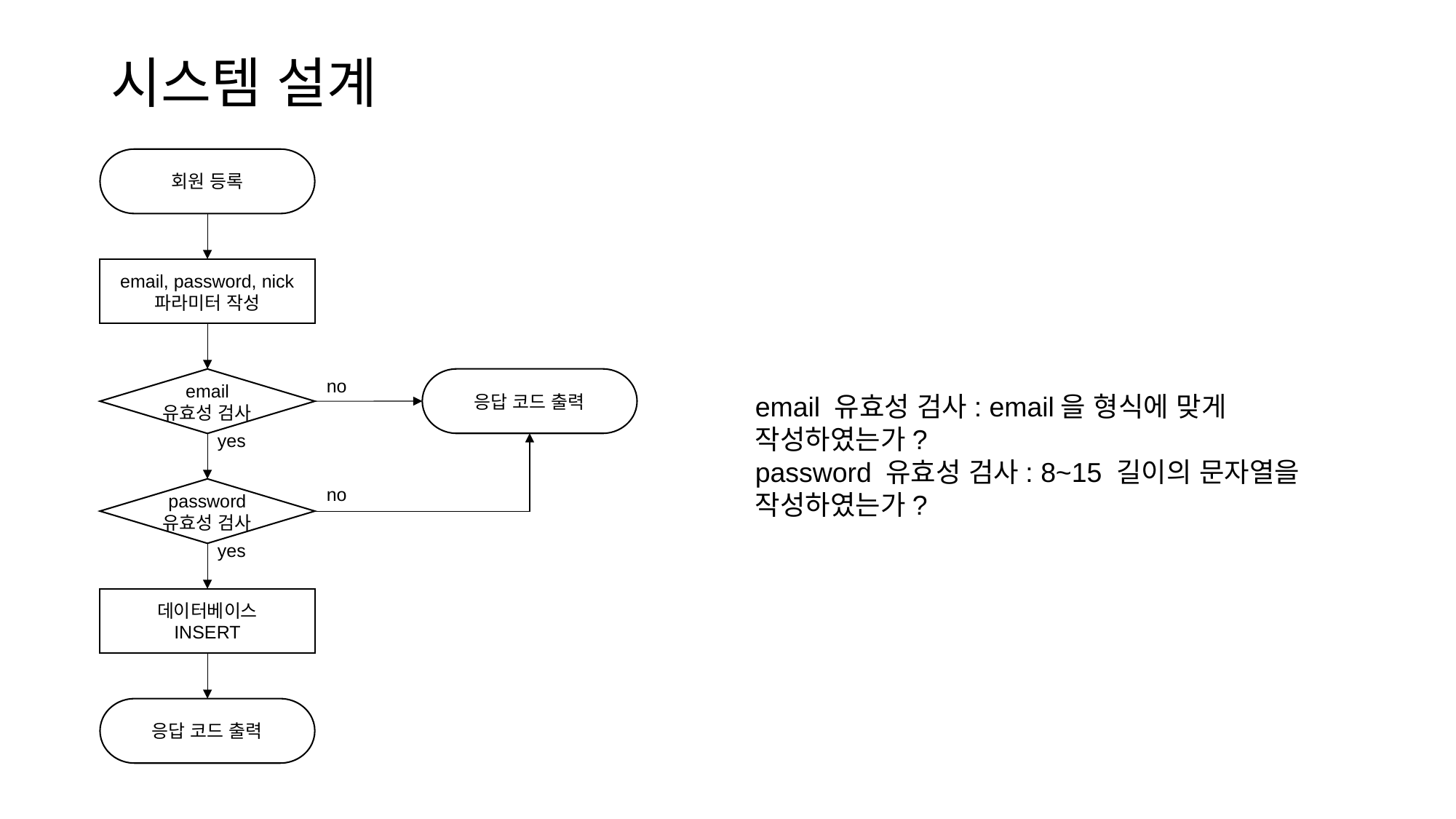

# 시스템 설계
회원 등록
email, password, nick
파라미터 작성
no
응답 코드 출력
email
유효성 검사
yes
no
password
유효성 검사
yes
데이터베이스
INSERT
응답 코드 출력
email 유효성 검사: email을 형식에 맞게 작성하였는가?
password 유효성 검사: 8~15 길이의 문자열을 작성하였는가?